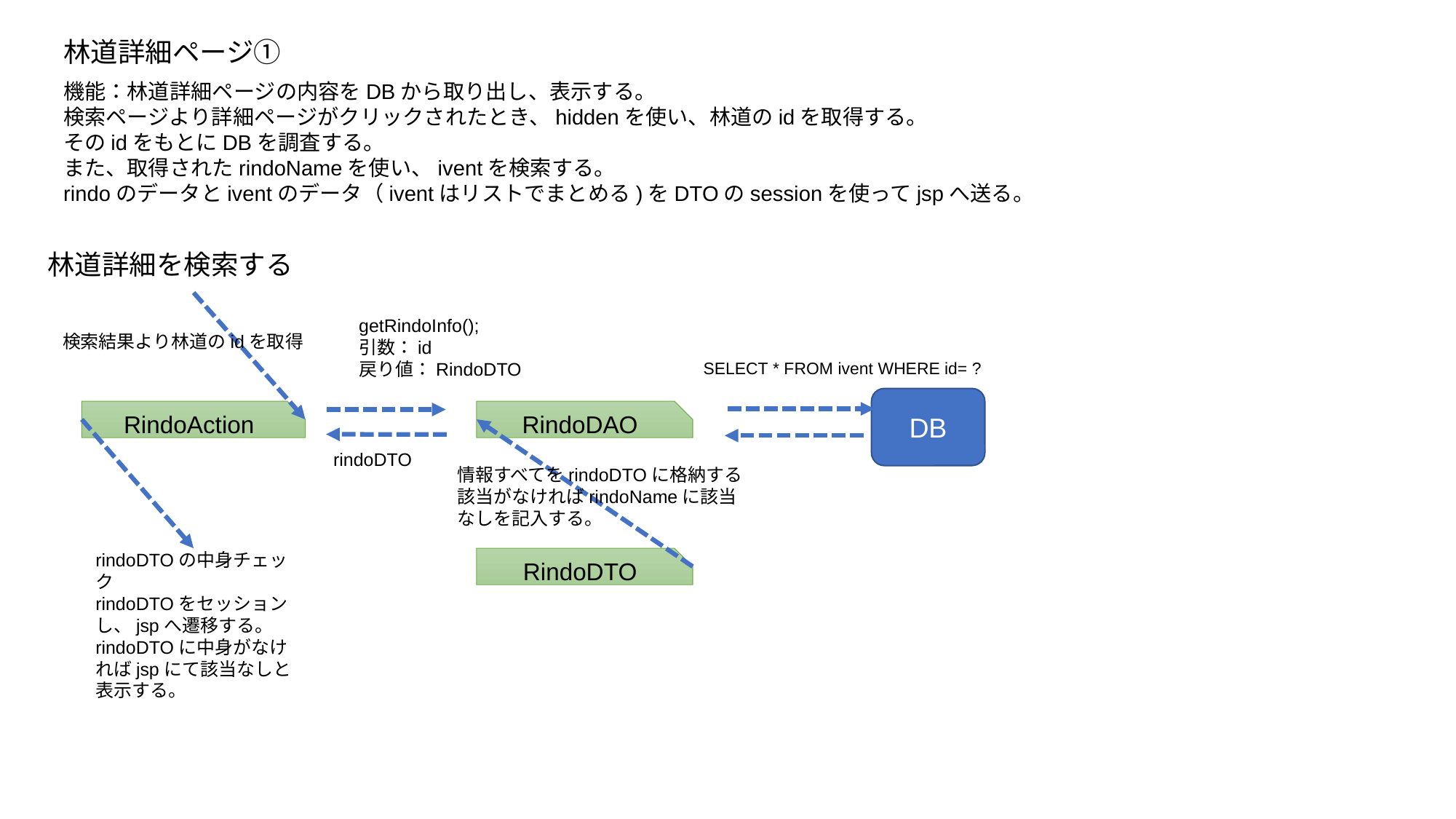

林道詳細ページ①
機能：林道詳細ページの内容をDBから取り出し、表示する。
検索ページより詳細ページがクリックされたとき、hiddenを使い、林道のidを取得する。
そのidをもとにDBを調査する。
また、取得されたrindoNameを使い、iventを検索する。
rindoのデータとiventのデータ（iventはリストでまとめる)をDTOのsessionを使ってjspへ送る。
林道詳細を検索する
getRindoInfo();
引数：id
戻り値：RindoDTO
検索結果より林道のidを取得
SELECT * FROM ivent WHERE id= ?
DB
RindoAction
RindoDAO
rindoDTO
情報すべてをrindoDTOに格納する
該当がなければrindoNameに該当なしを記入する。
rindoDTOの中身チェック
rindoDTOをセッションし、jspへ遷移する。
rindoDTOに中身がなければjspにて該当なしと表示する。

RindoDTO